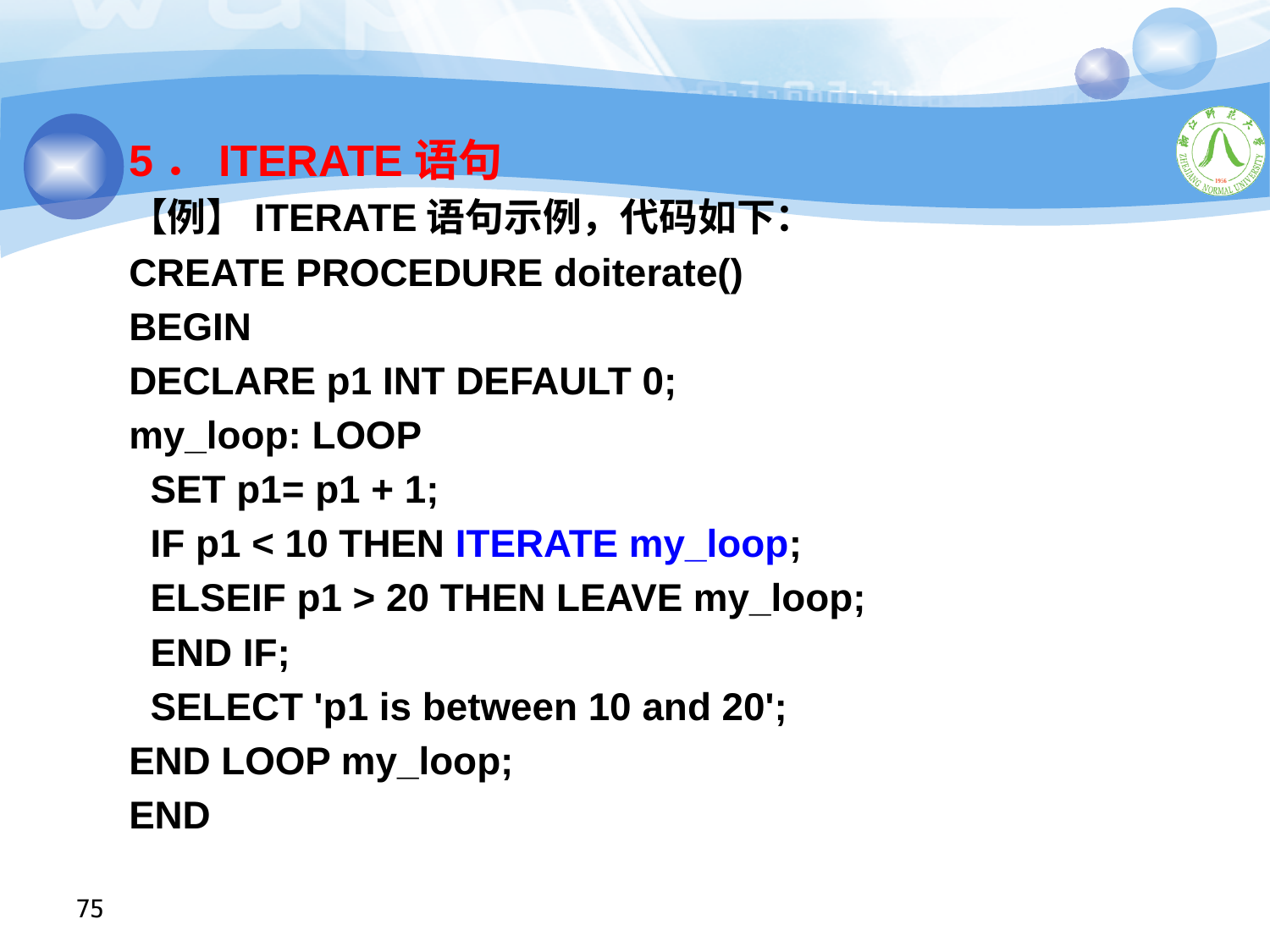

5．ITERATE语句
【例】ITERATE语句示例，代码如下：
CREATE PROCEDURE doiterate()
BEGIN
DECLARE p1 INT DEFAULT 0;
my_loop: LOOP
  SET p1= p1 + 1;
  IF p1 < 10 THEN ITERATE my_loop;
  ELSEIF p1 > 20 THEN LEAVE my_loop;
  END IF;
  SELECT 'p1 is between 10 and 20';
END LOOP my_loop;
END
75